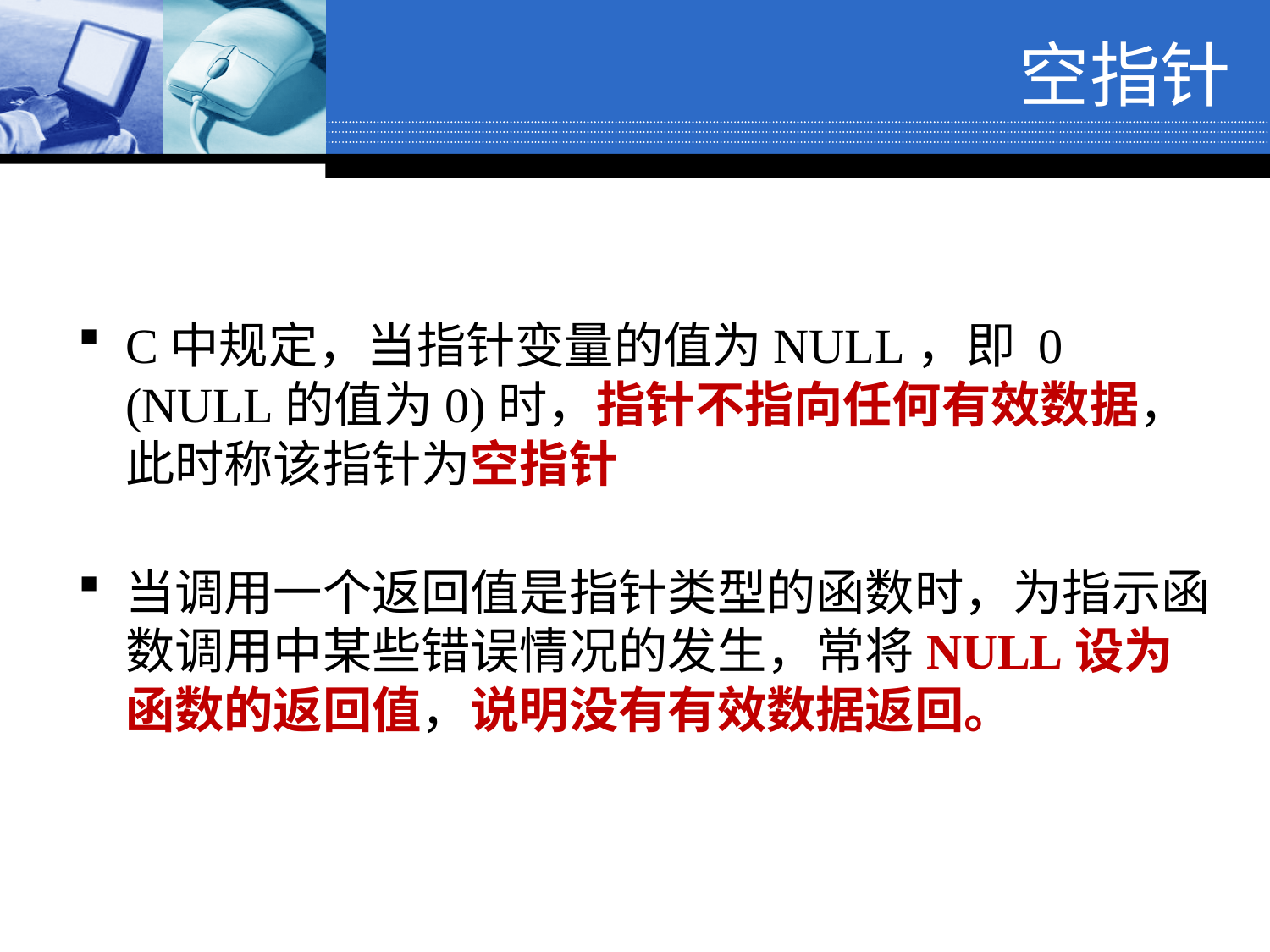

空指针

C中规定，当指针变量的值为NULL，即 0 (NULL的值为0)时，指针不指向任何有效数据，此时称该指针为空指针

当调用一个返回值是指针类型的函数时，为指示函数调用中某些错误情况的发生，常将NULL设为函数的返回值，说明没有有效数据返回。